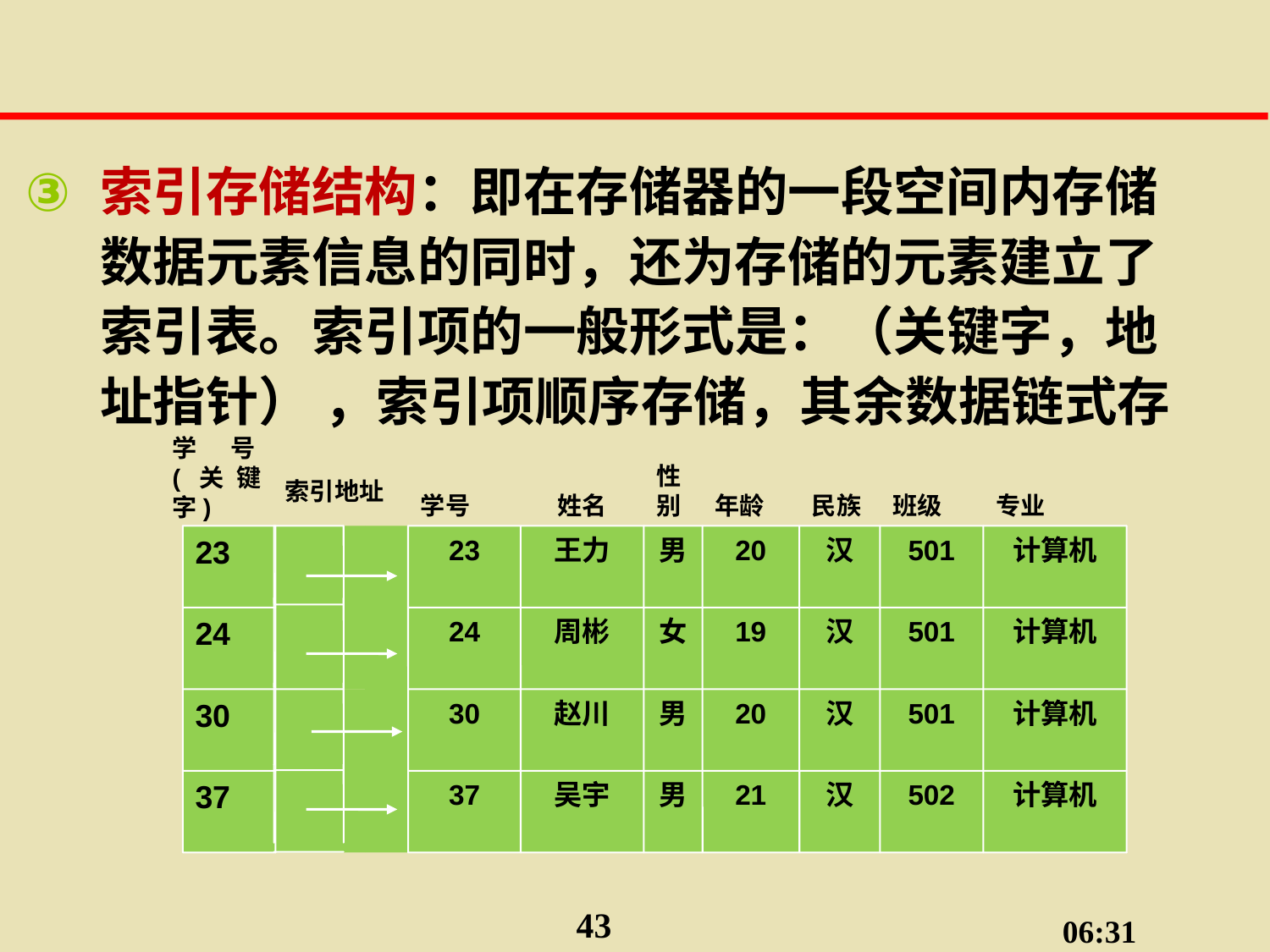

索引存储结构：即在存储器的一段空间内存储数据元素信息的同时，还为存储的元素建立了索引表。索引项的一般形式是：（关键字，地址指针） ，索引项顺序存储，其余数据链式存

学号
姓名
性别
年龄
民族
班级
专业

学号(关键字)
索引地址
23

23

王力

男

20

汉

501

计算机

24

24

周彬
女
19
汉
501
计算机

30

30

赵川
男
20
汉
501
计算机

37

37

吴宇
男
21
汉
502
计算机